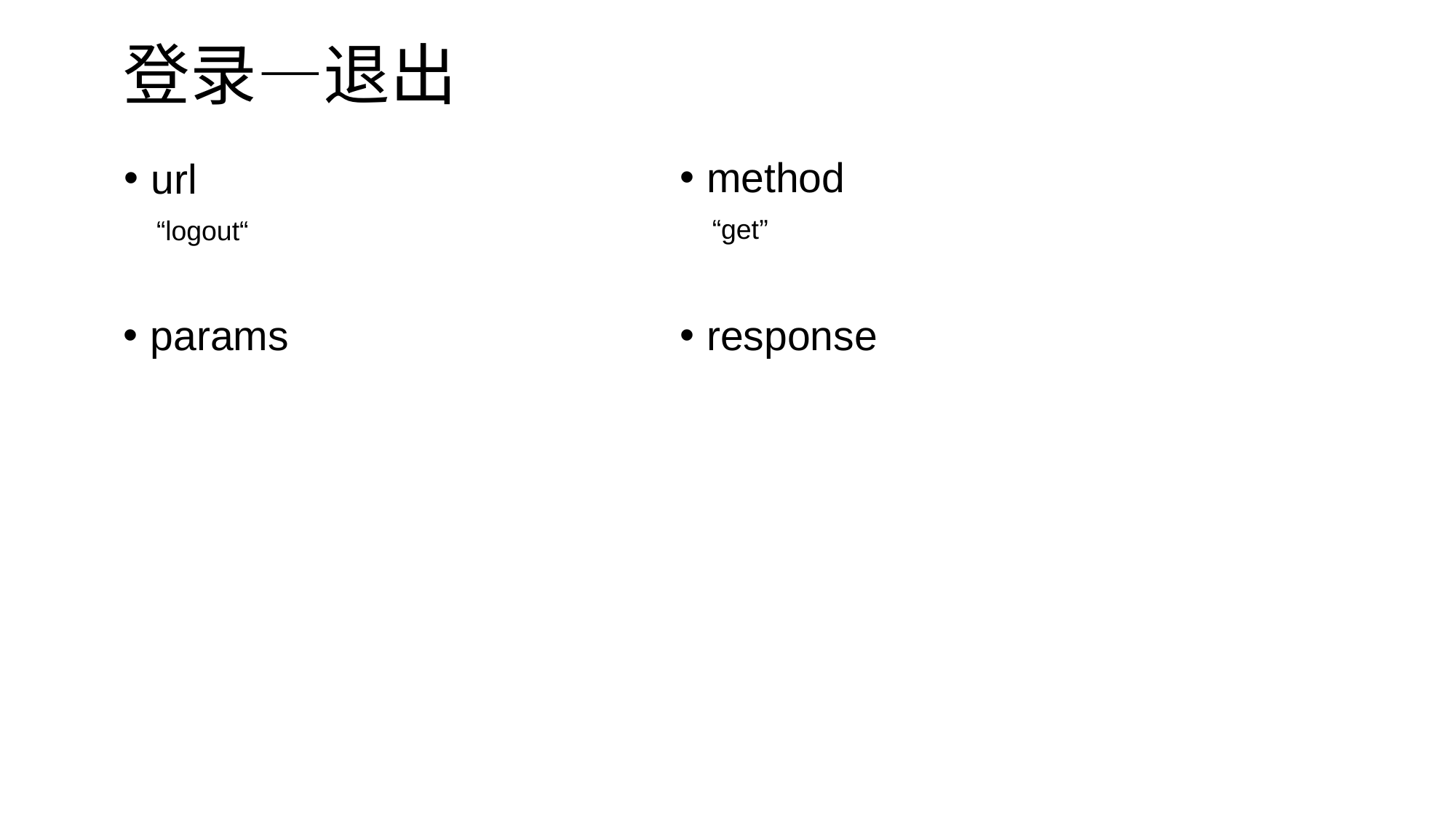

# 登录—退出
method
url
“get”
“logout“
params
response